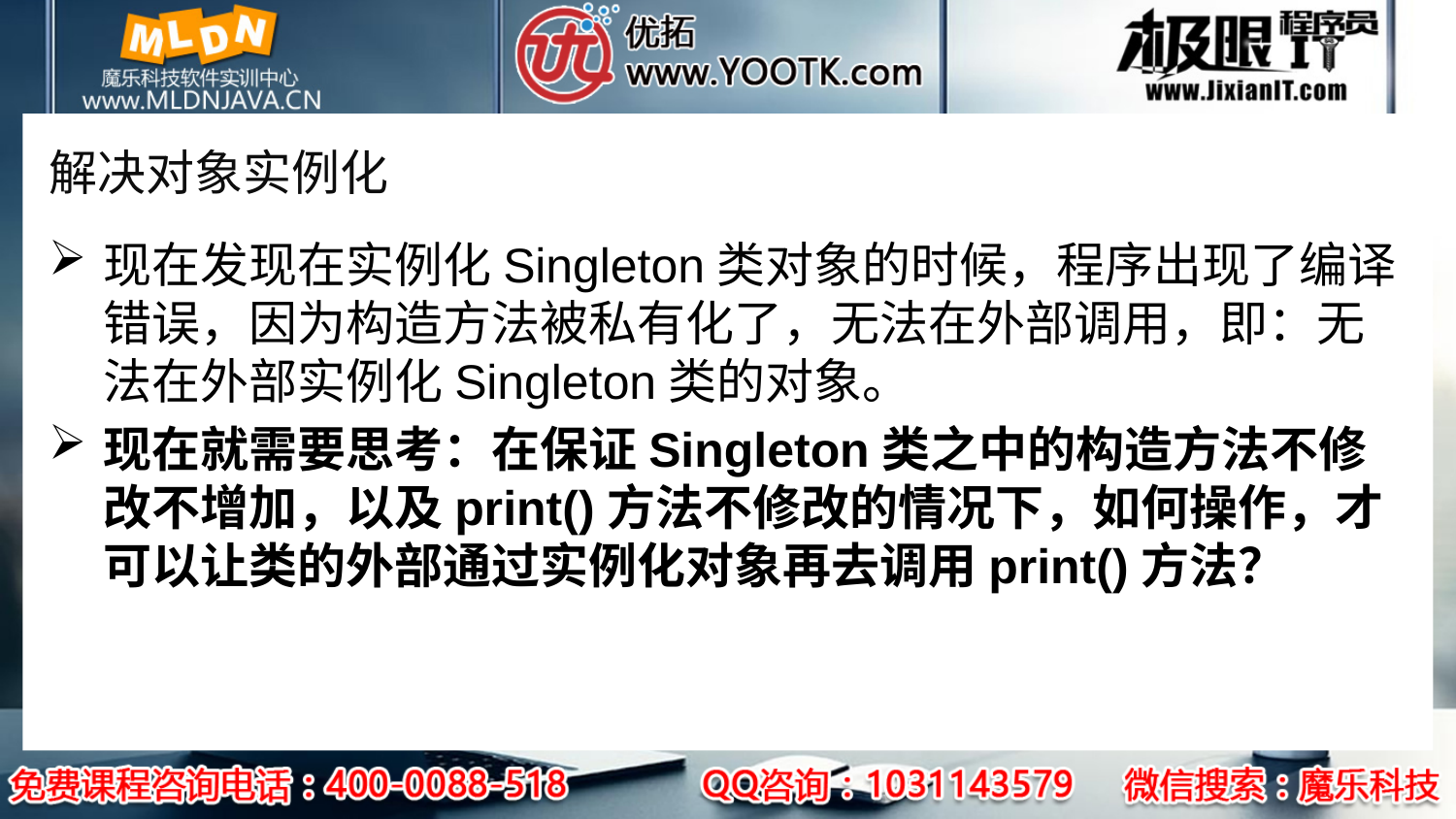

# 解决对象实例化
现在发现在实例化Singleton类对象的时候，程序出现了编译错误，因为构造方法被私有化了，无法在外部调用，即：无法在外部实例化Singleton类的对象。
现在就需要思考：在保证Singleton类之中的构造方法不修改不增加，以及print()方法不修改的情况下，如何操作，才可以让类的外部通过实例化对象再去调用print()方法？